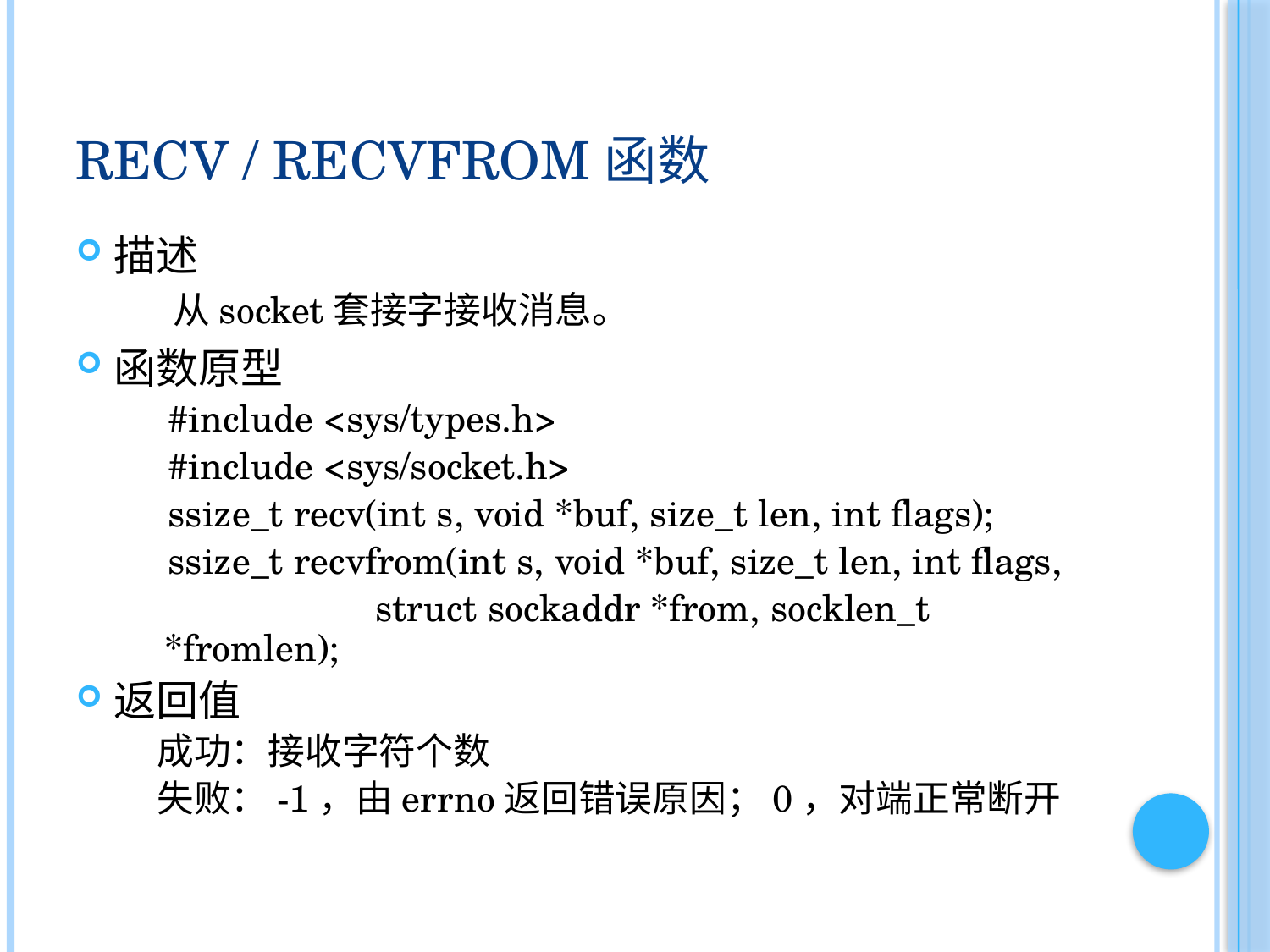

# recv / recvfrom函数
描述
    从socket套接字接收消息。
函数原型
    #include <sys/types.h>
    #include <sys/socket.h>
    ssize_t recv(int s, void *buf, size_t len, int flags);
    ssize_t recvfrom(int s, void *buf, size_t len, int flags,
                        struct sockaddr *from, socklen_t *fromlen);
返回值
  成功：接收字符个数
  失败：-1，由errno返回错误原因；0，对端正常断开